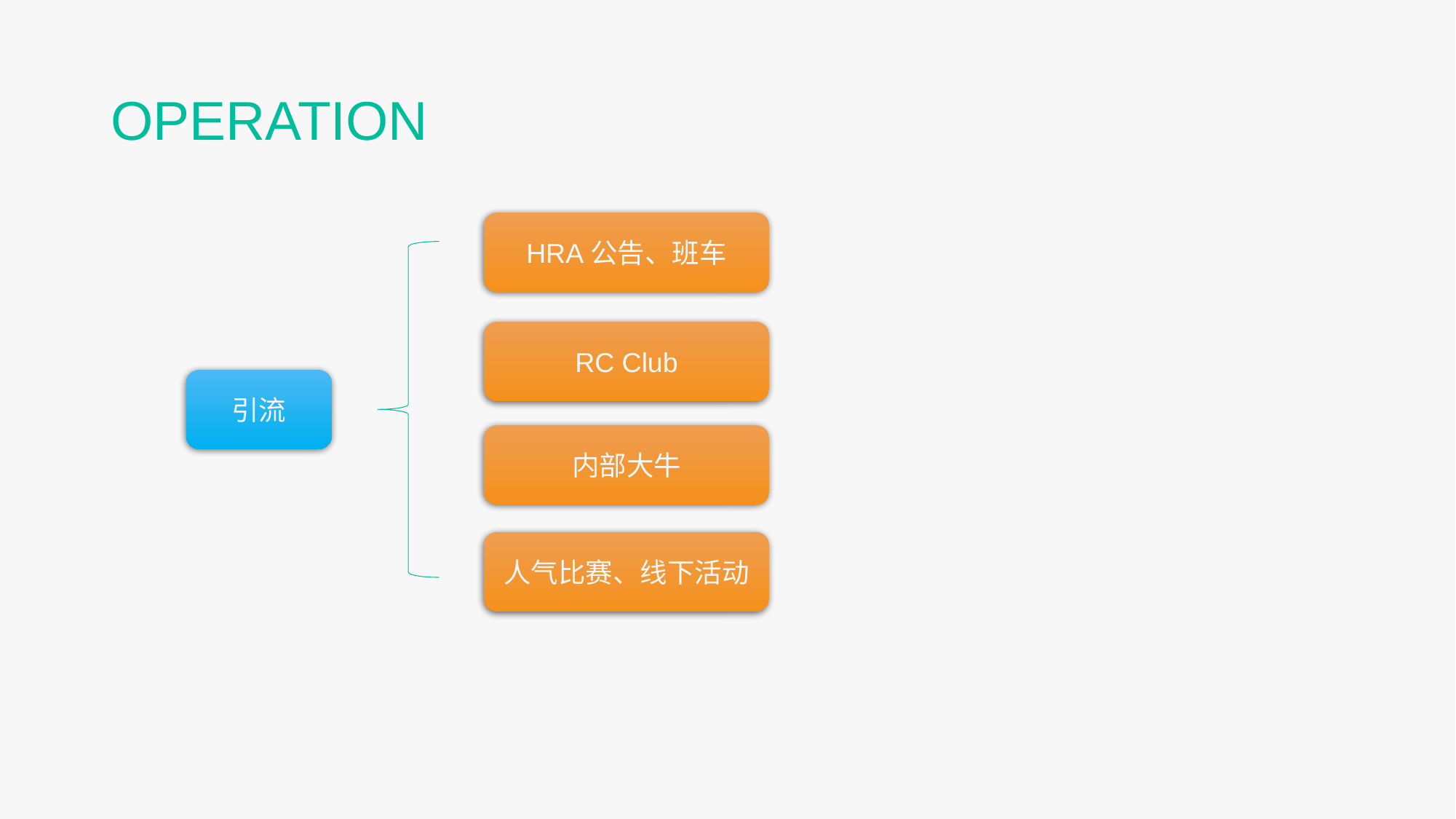

OPERATION
HRA公告、班车

RC Club
引流
内部大牛
人气比赛、线下活动